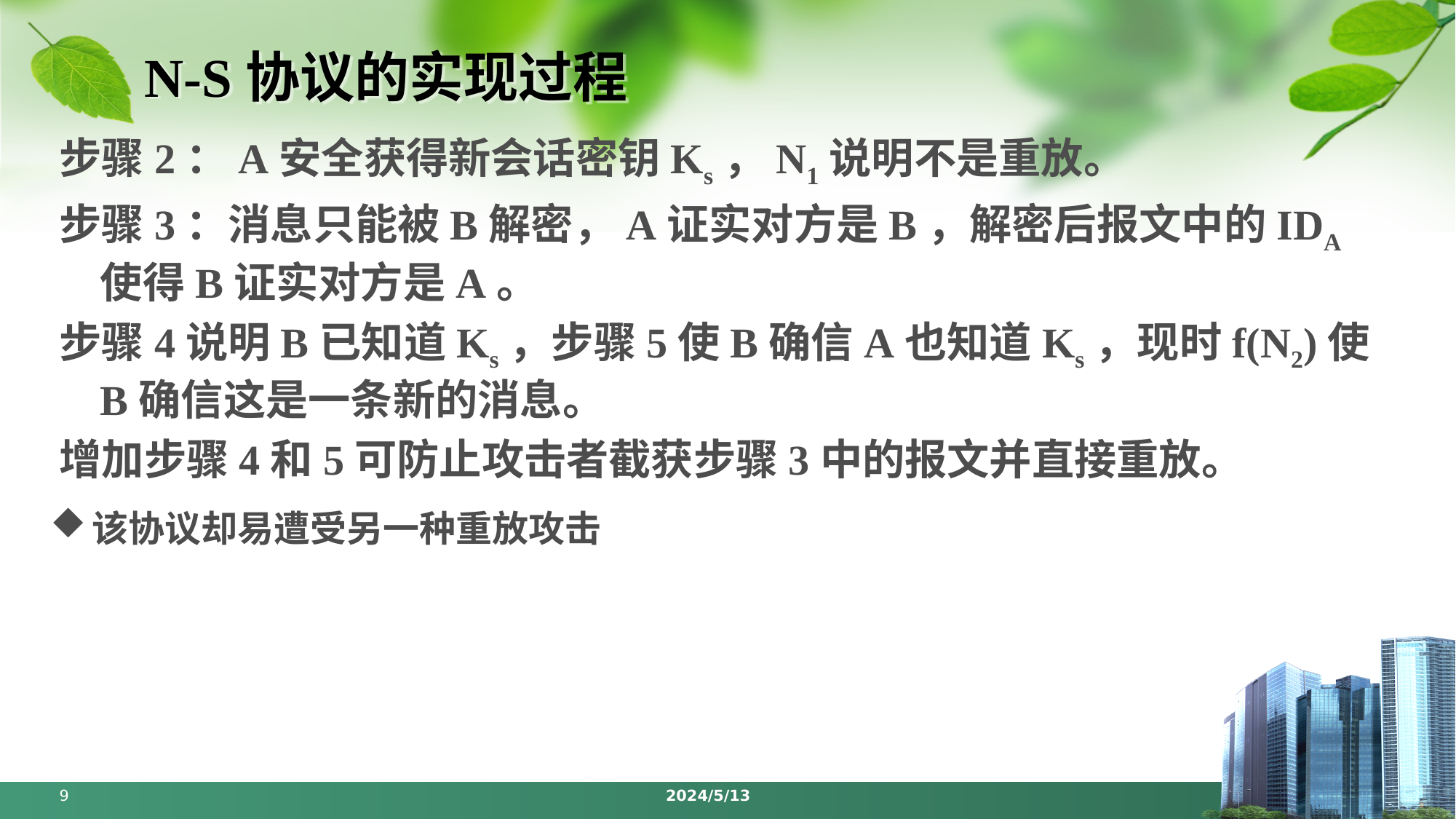

# N-S协议的实现过程
步骤2：A安全获得新会话密钥Ks，N1说明不是重放。
步骤3：消息只能被B解密，A证实对方是B，解密后报文中的IDA使得B证实对方是A。
步骤4说明B已知道Ks，步骤5使B确信A也知道Ks，现时f(N2)使B确信这是一条新的消息。
增加步骤4和5可防止攻击者截获步骤3中的报文并直接重放。
该协议却易遭受另一种重放攻击
9
2024/5/13